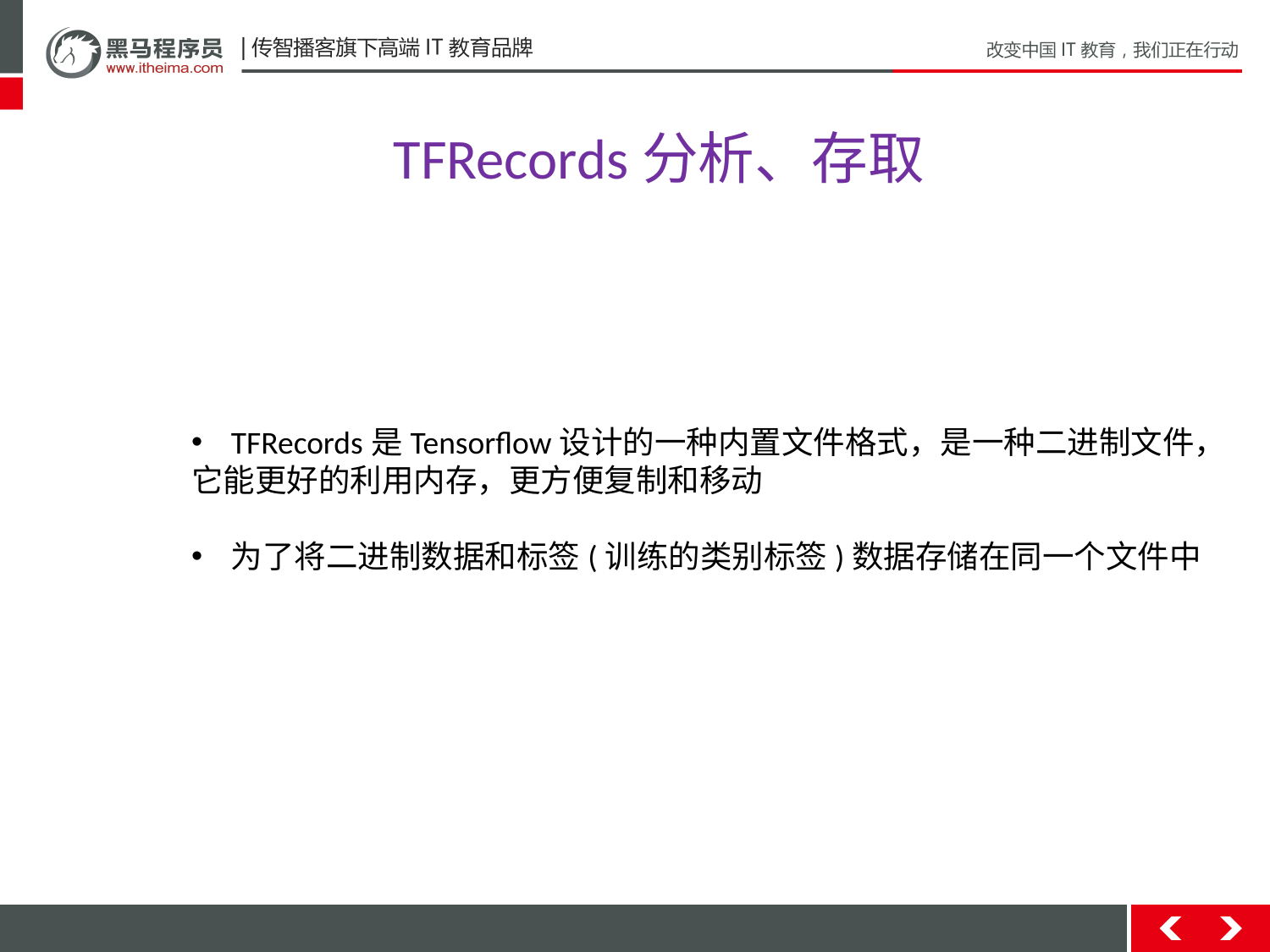

TFRecords分析、存取
TFRecords是Tensorflow设计的一种内置文件格式，是一种二进制文件，
它能更好的利用内存，更方便复制和移动

为了将二进制数据和标签(训练的类别标签)数据存储在同一个文件中